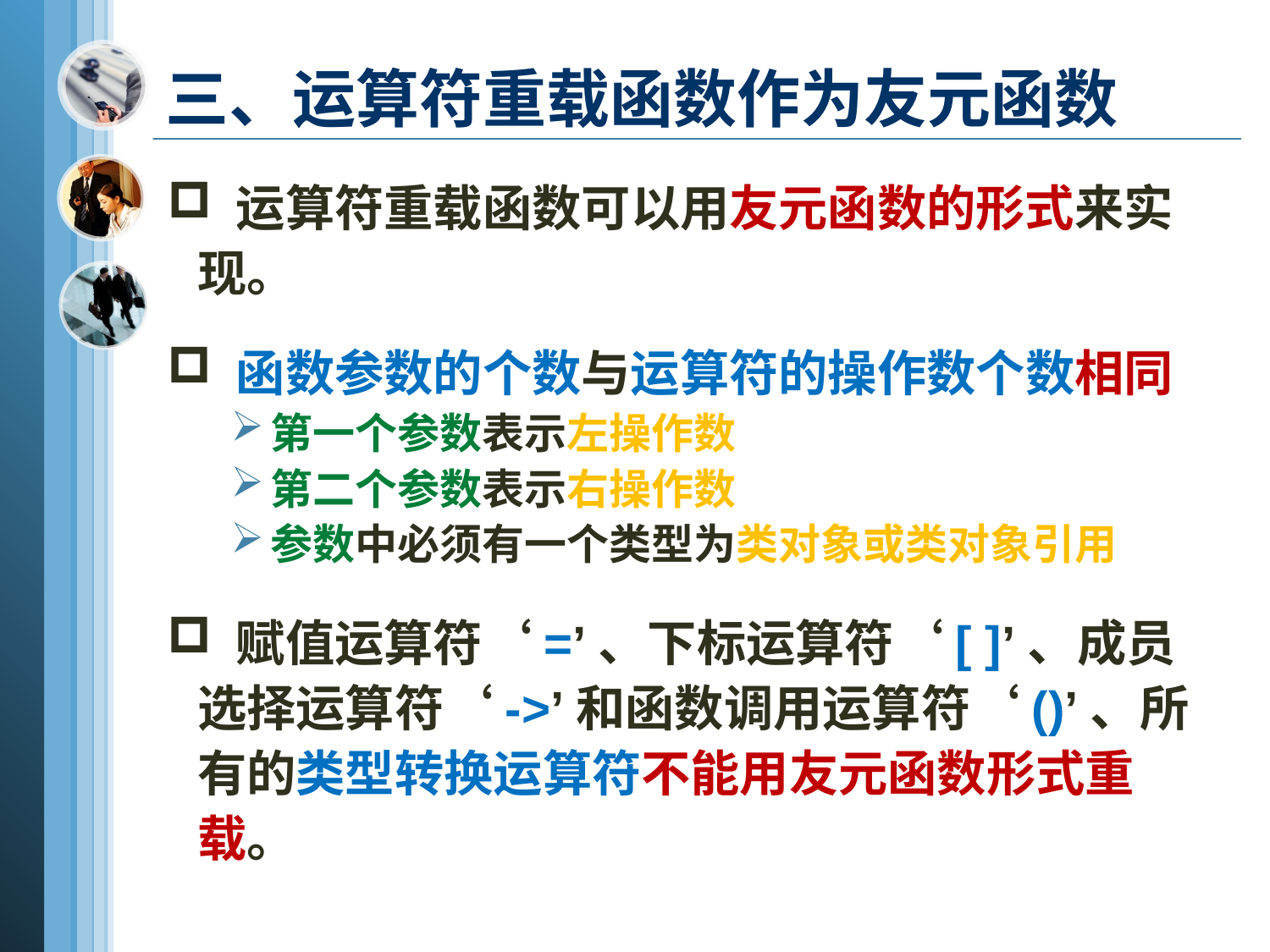

三、运算符重载函数作为友元函数
 运算符重载函数可以用友元函数的形式来实现。
 函数参数的个数与运算符的操作数个数相同
第一个参数表示左操作数
第二个参数表示右操作数
参数中必须有一个类型为类对象或类对象引用
 赋值运算符‘=’、下标运算符‘[ ]’、成员选择运算符‘->’和函数调用运算符‘()’、所有的类型转换运算符不能用友元函数形式重载。